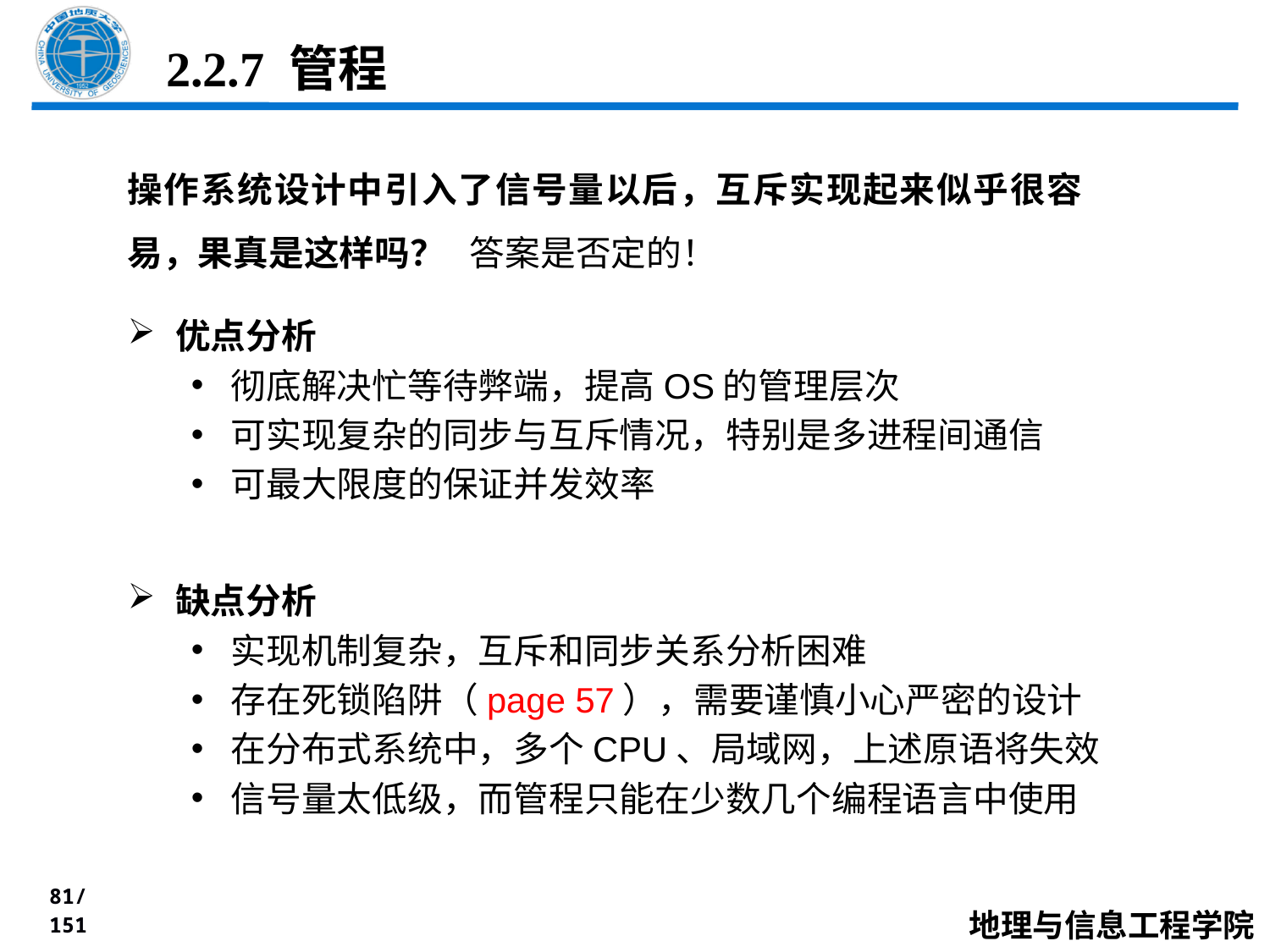

2.2.7 管程
进程通信
操作系统设计中引入了信号量以后，互斥实现起来似乎很容易，果真是这样吗？   答案是否定的！
优点分析
彻底解决忙等待弊端，提高OS的管理层次
可实现复杂的同步与互斥情况，特别是多进程间通信
可最大限度的保证并发效率

缺点分析
实现机制复杂，互斥和同步关系分析困难
存在死锁陷阱（page 57），需要谨慎小心严密的设计
在分布式系统中，多个CPU、局域网，上述原语将失效
信号量太低级，而管程只能在少数几个编程语言中使用